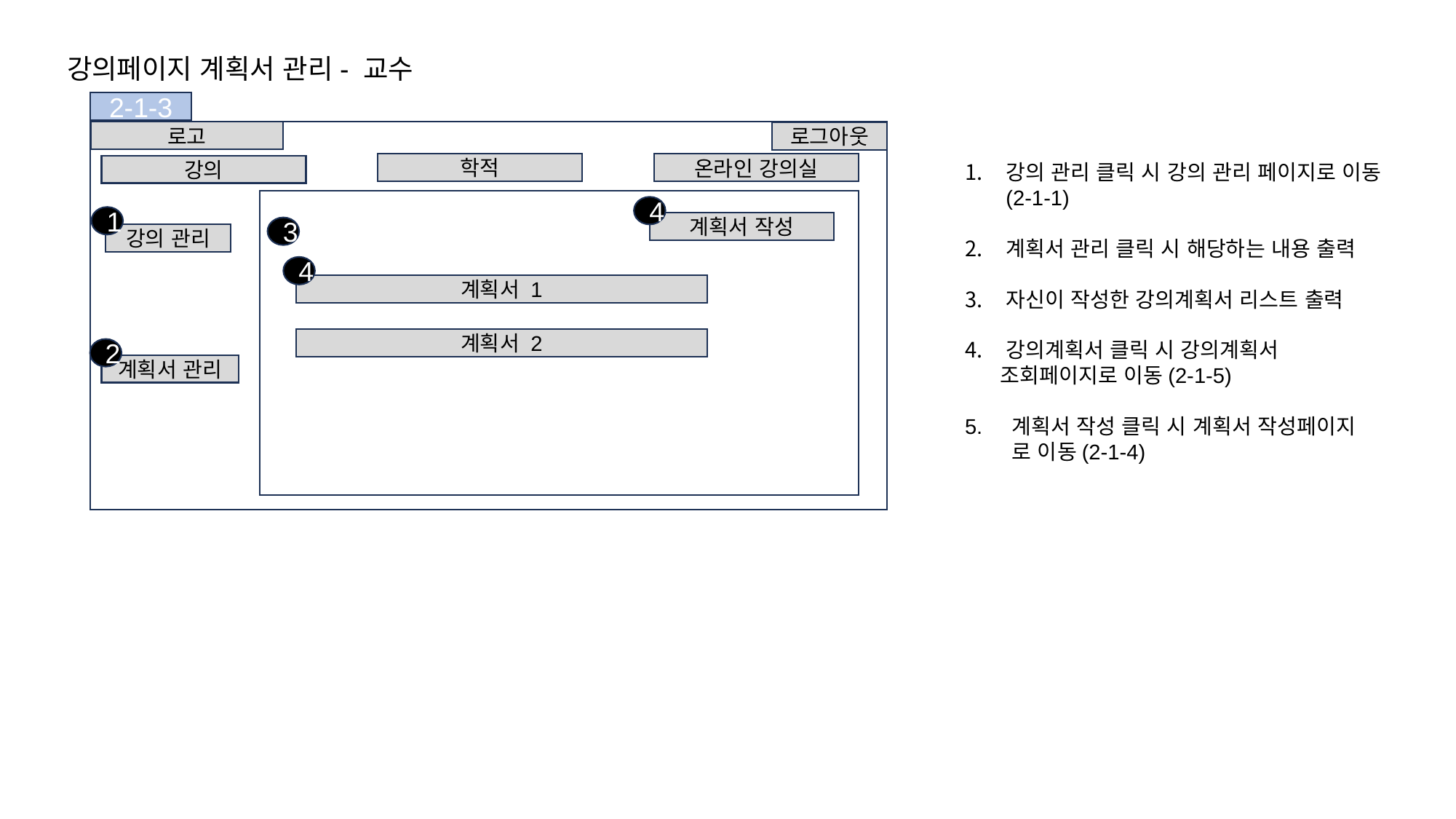

강의페이지 계획서 관리- 교수
2-1-3

로고
로그아웃
학적
강의 관리 클릭 시 강의 관리 페이지로 이동(2-1-1)

계획서 관리 클릭 시 해당하는 내용 출력

자신이 작성한 강의계획서 리스트 출력

강의계획서 클릭 시 강의계획서
     조회페이지로 이동(2-1-5)

5.    계획서 작성 클릭 시 계획서 작성페이지
       로 이동(2-1-4)

온라인 강의실
강의

4
1
계획서 작성
3
강의 관리
4
계획서 1
계획서 2
2
계획서 관리